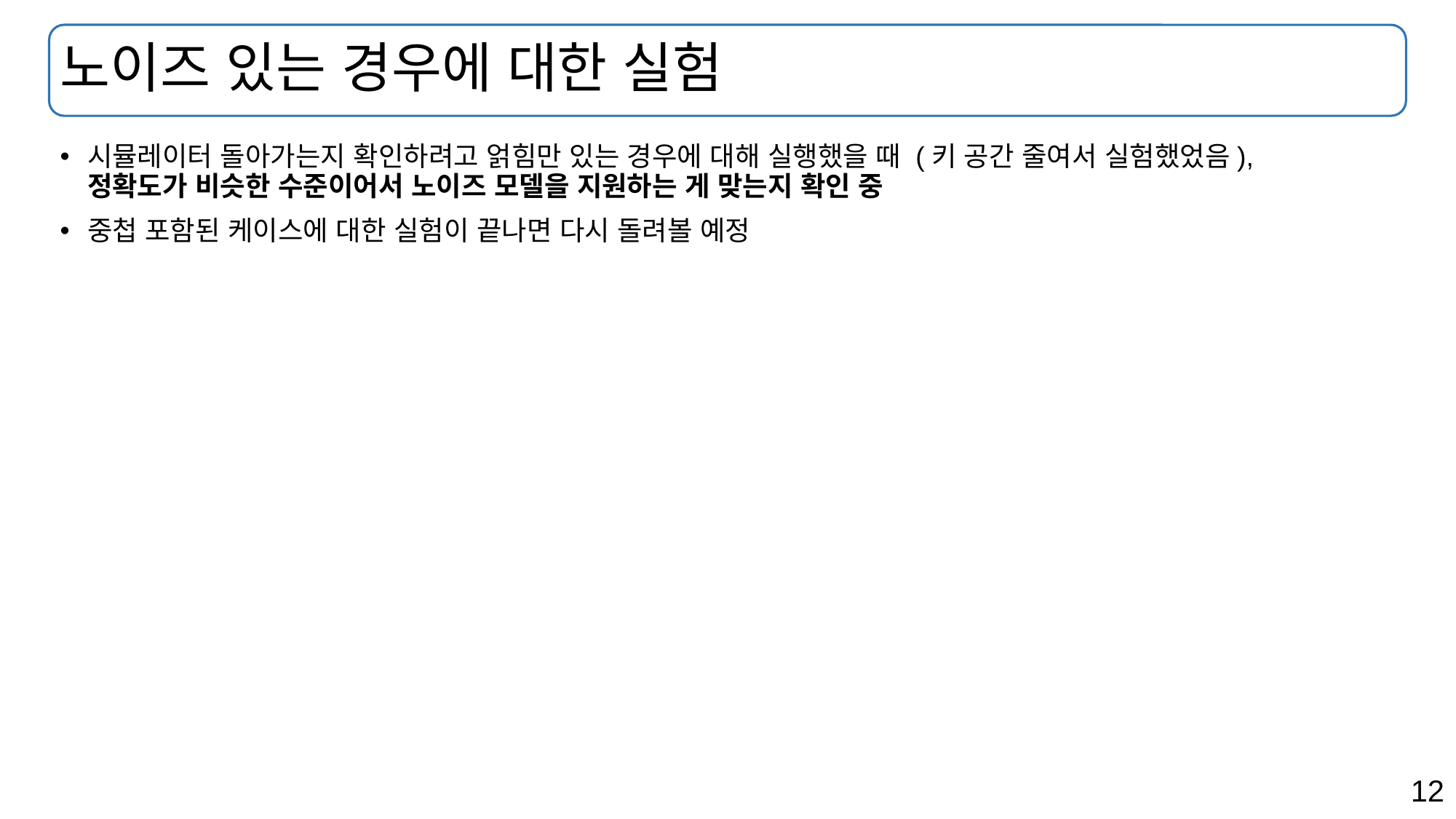

# 노이즈 있는 경우에 대한 실험
시뮬레이터 돌아가는지 확인하려고 얽힘만 있는 경우에 대해 실행했을 때 (키 공간 줄여서 실험했었음),
정확도가 비슷한 수준이어서 노이즈 모델을 지원하는 게 맞는지 확인 중
중첩 포함된 케이스에 대한 실험이 끝나면 다시 돌려볼 예정